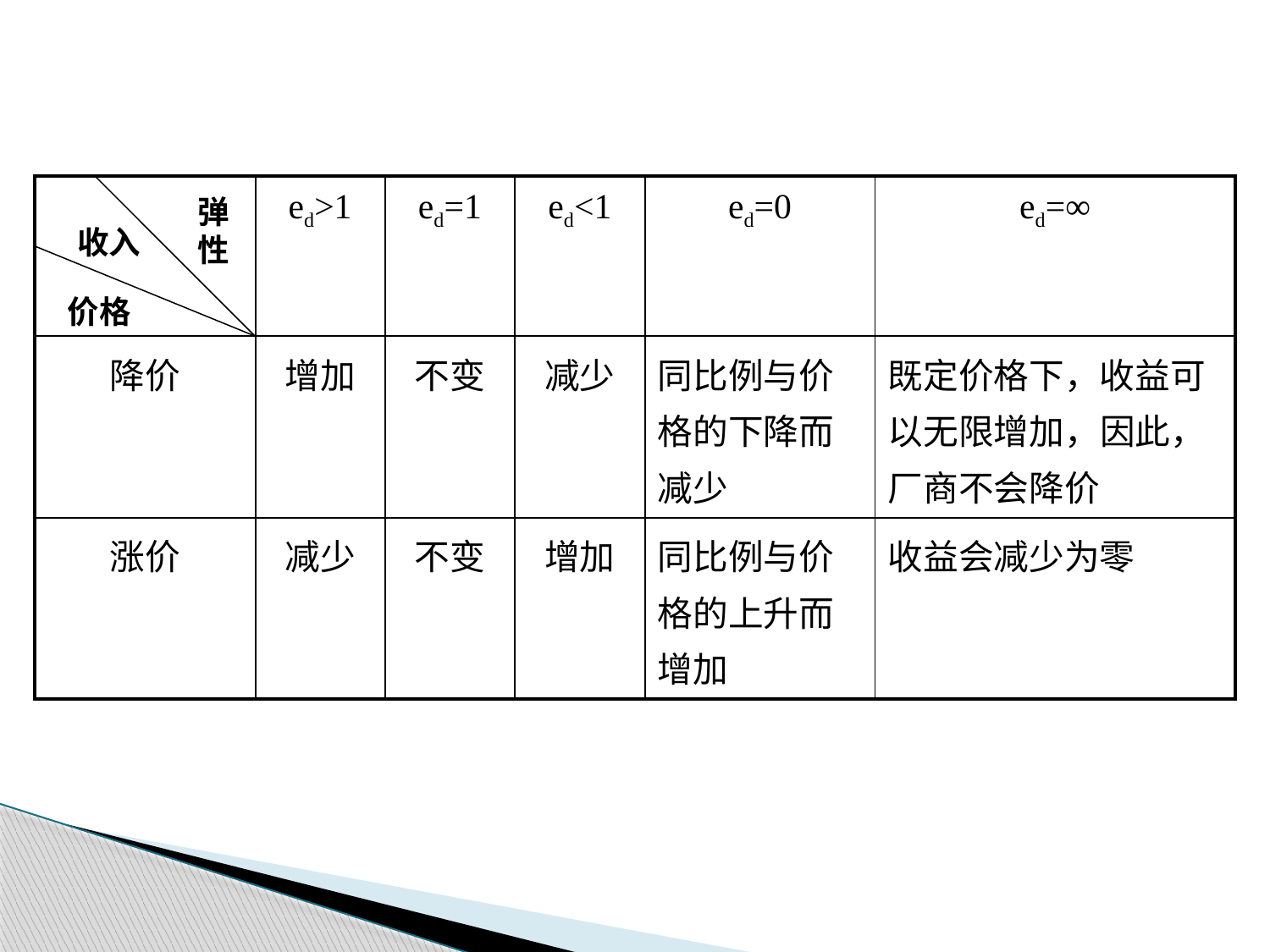

|  | ed>1 | ed=1 | ed<1 | ed=0 | ed=∞ |
| --- | --- | --- | --- | --- | --- |
| 降价 | 增加 | 不变 | 减少 | 同比例与价格的下降而减少 | 既定价格下，收益可以无限增加，因此，厂商不会降价 |
| 涨价 | 减少 | 不变 | 增加 | 同比例与价格的上升而增加 | 收益会减少为零 |

弹性
收入

价格